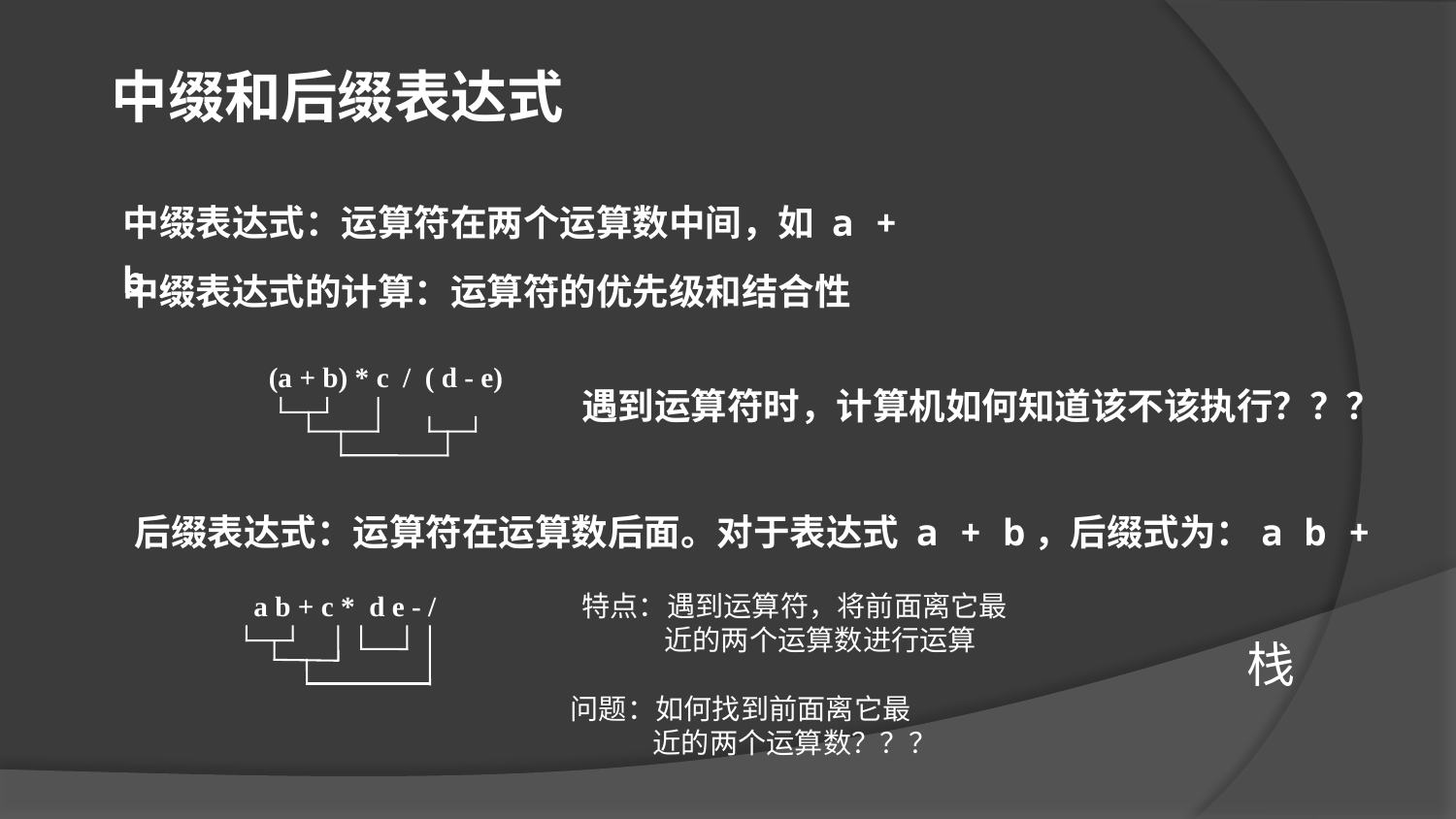

中缀和后缀表达式
中缀表达式：运算符在两个运算数中间，如 a + b，
中缀表达式的计算：运算符的优先级和结合性
 (a + b) * c  /  ( d - e)
遇到运算符时，计算机如何知道该不该执行？？？

后缀表达式：运算符在运算数后面。对于表达式 a + b，后缀式为：a b +
a b + c *  d e - /
特点：遇到运算符，将前面离它最
            近的两个运算数进行运算

栈
问题：如何找到前面离它最
            近的两个运算数？？？